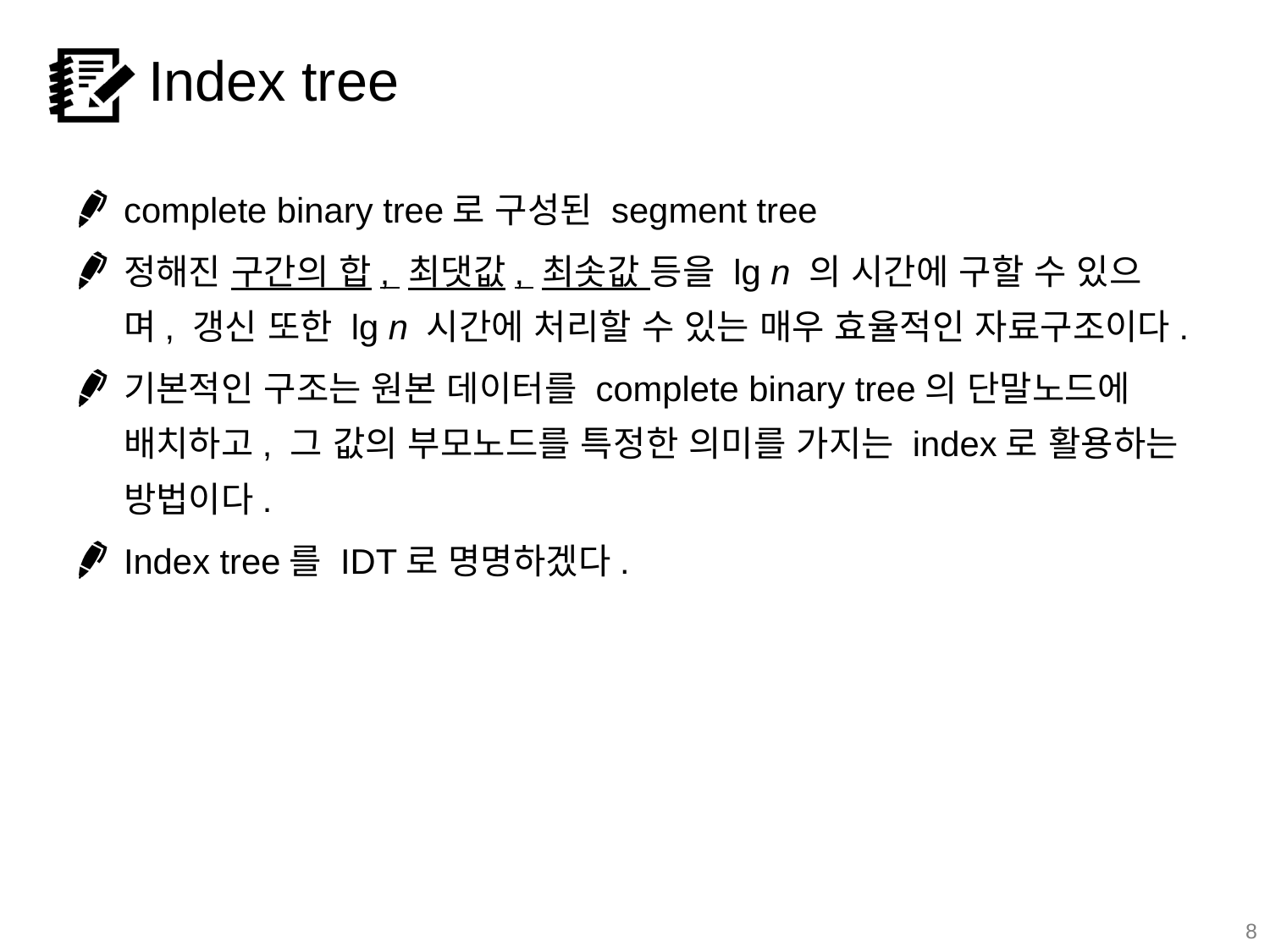

# Index tree
complete binary tree로 구성된 segment tree
정해진 구간의 합, 최댓값, 최솟값 등을 lg n 의 시간에 구할 수 있으며, 갱신 또한 lg n 시간에 처리할 수 있는 매우 효율적인 자료구조이다.
기본적인 구조는 원본 데이터를 complete binary tree의 단말노드에 배치하고, 그 값의 부모노드를 특정한 의미를 가지는 index로 활용하는 방법이다.
Index tree를 IDT로 명명하겠다.

8